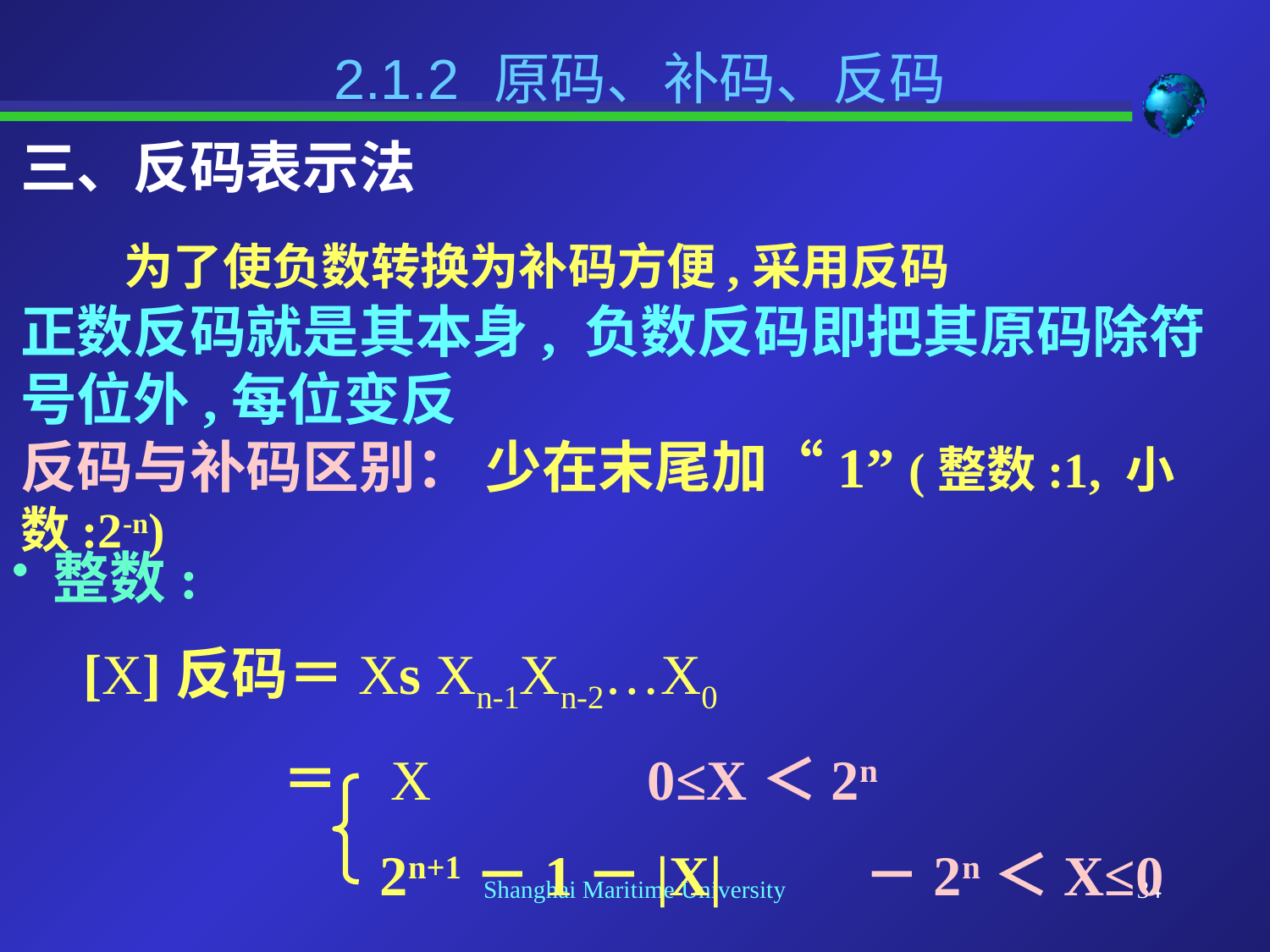

2.1.2 原码、补码、反码
三、反码表示法
       为了使负数转换为补码方便,采用反码
正数反码就是其本身, 负数反码即把其原码除符号位外,每位变反
反码与补码区别： 少在末尾加“1” (整数:1, 小数:2-n)
 整数:
     [X]反码＝Xs Xn-1Xn-2…X0
	          ＝   X		0≤X＜2n
		        2n+1－1－|X|         －2n＜X≤0

Shanghai Maritime University
34